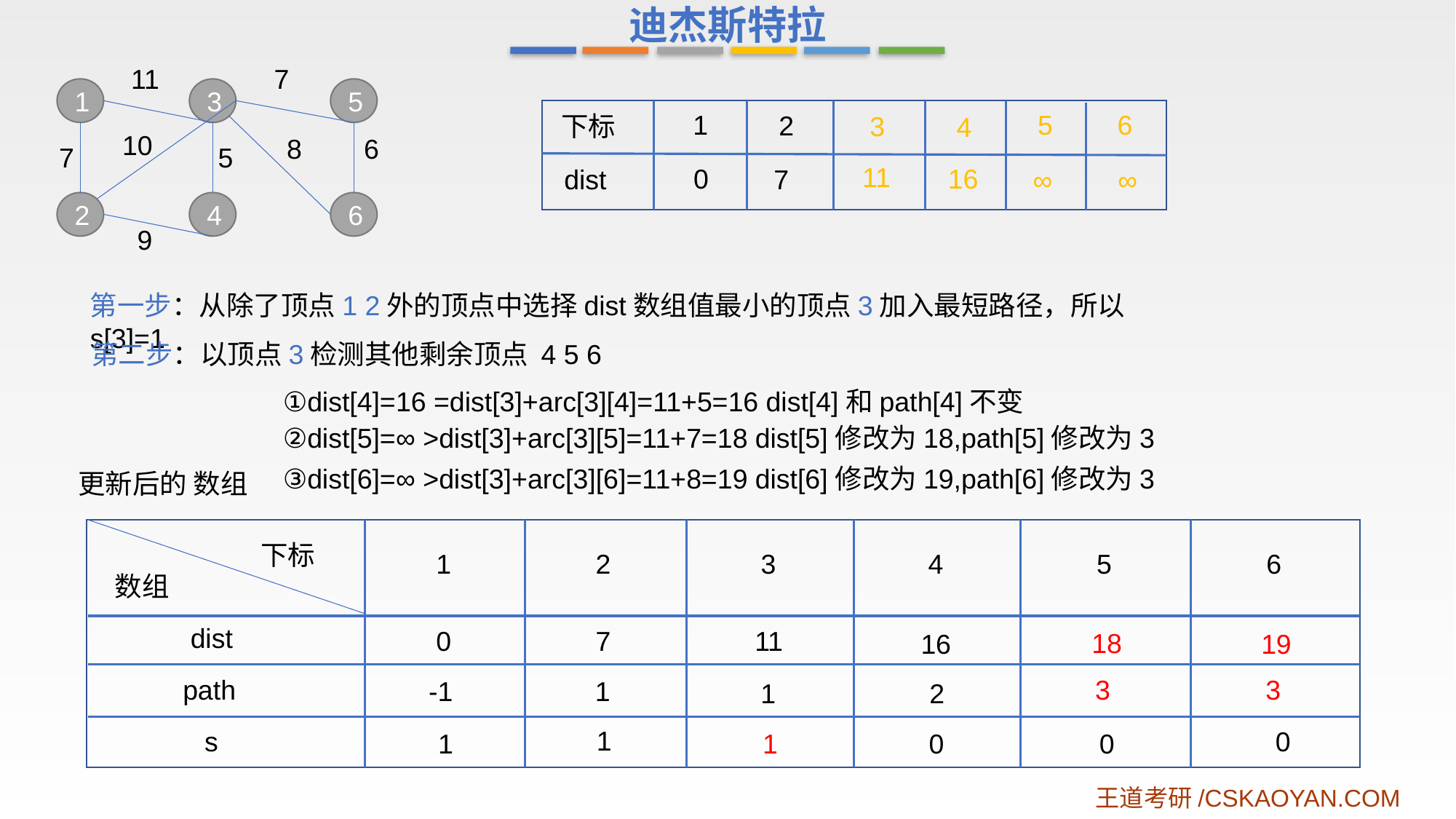

迪杰斯特拉

11
7
1
5
3

1
5
6
2
下标
3
4
10
8
6
7
5
11
16
0
7
dist
∞
∞
2
4
6
9
第一步：从除了顶点1 2外的顶点中选择dist数组值最小的顶点3加入最短路径，所以s[3]=1
第二步：以顶点3检测其他剩余顶点 4 5 6
①dist[4]=16 =dist[3]+arc[3][4]=11+5=16 dist[4]和path[4]不变
②dist[5]=∞ >dist[3]+arc[3][5]=11+7=18 dist[5]修改为18,path[5]修改为3
③dist[6]=∞ >dist[3]+arc[3][6]=11+8=19 dist[6]修改为19,path[6]修改为3
更新后的 数组

下标
2
3
4
5
6
1
数组
dist
0
7
11
18
16
19
3
3
path
-1
1
2
1
1
s
0
1
1
0
0
王道考研/CSKAOYAN.COM